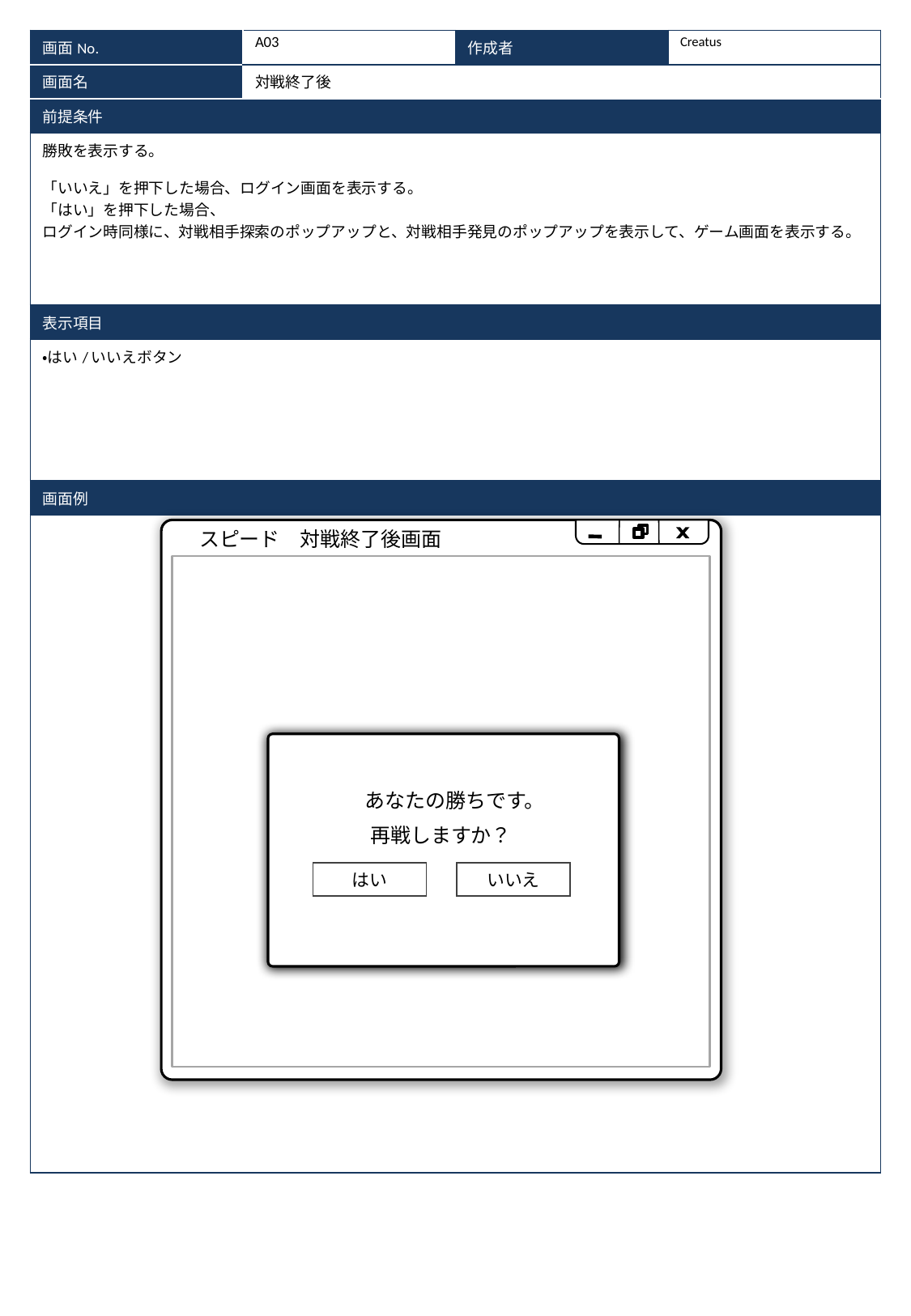

| 画面No. | A03 | 作成者 | Creatus |
| --- | --- | --- | --- |
| 画面名 | 対戦終了後 |  |  |
| 前提条件 |  |  |  |
| 勝敗を表示する。 「いいえ」を押下した場合、ログイン画面を表示する。 「はい」を押下した場合、 ログイン時同様に、対戦相手探索のポップアップと、対戦相手発見のポップアップを表示して、ゲーム画面を表示する。 |  |  |  |
| 表示項目 |  |  |  |
| ・はい/いいえボタン |  |  |  |
| 画面例 |  |  |  |
|  |  |  |  |

スピード　対戦終了後画面

You clicked
あなたの勝ちです。
再戦しますか？
はい
いいえ